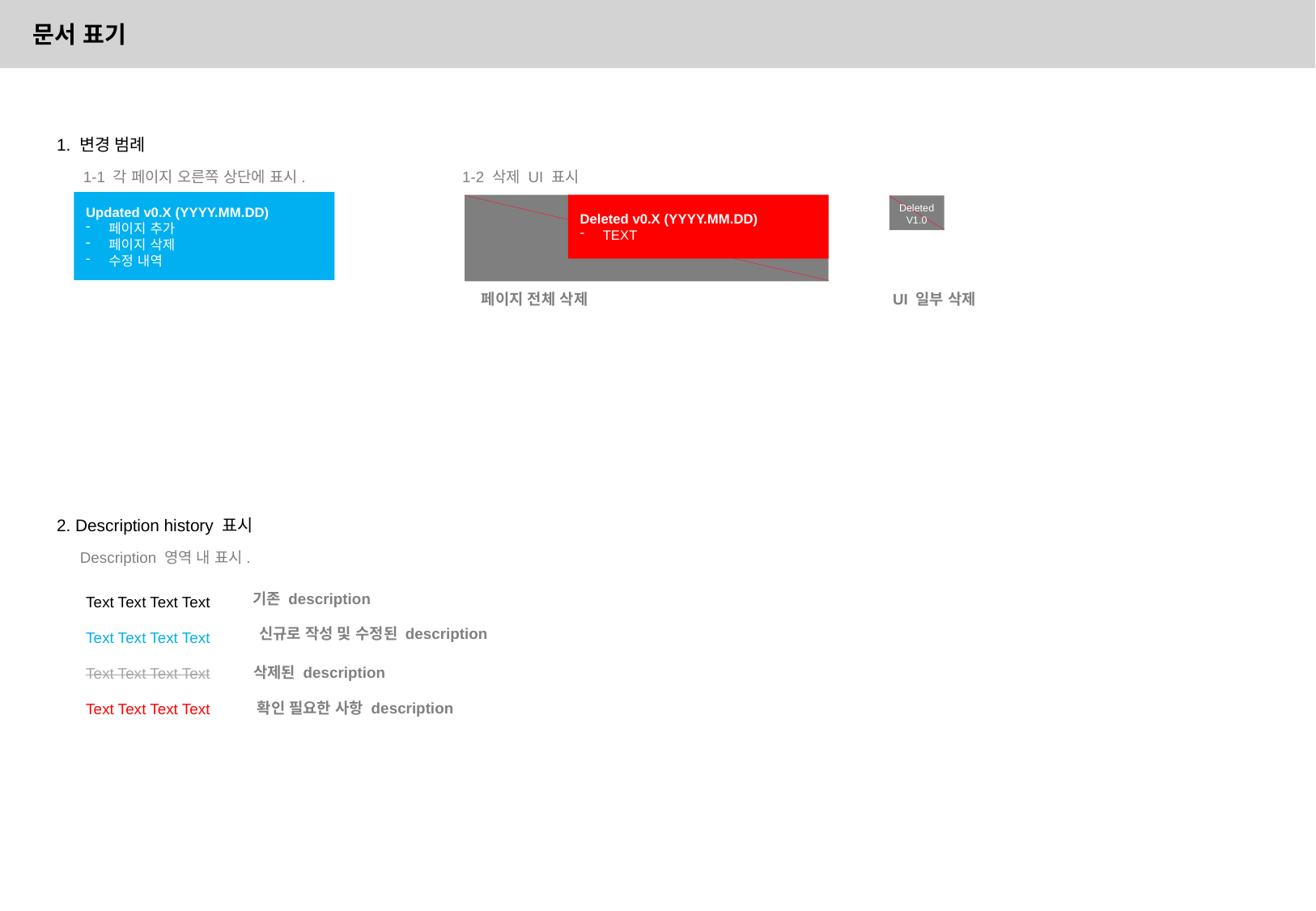

# 문서 표기
1. 변경 범례
1-1 각 페이지 오른쪽 상단에 표시.
1-2 삭제 UI 표시
Updated v0.X (YYYY.MM.DD)
페이지 추가
페이지 삭제
수정 내역

Deleted v0.X (YYYY.MM.DD)
TEXT

Deleted
V1.0
페이지 전체 삭제
UI 일부 삭제
2. Description history 표시
Description 영역 내 표시.
Text Text Text Text
기존 description
Text Text Text Text
신규로 작성 및 수정된 description
Text Text Text Text
삭제된 description
Text Text Text Text
확인 필요한 사항 description